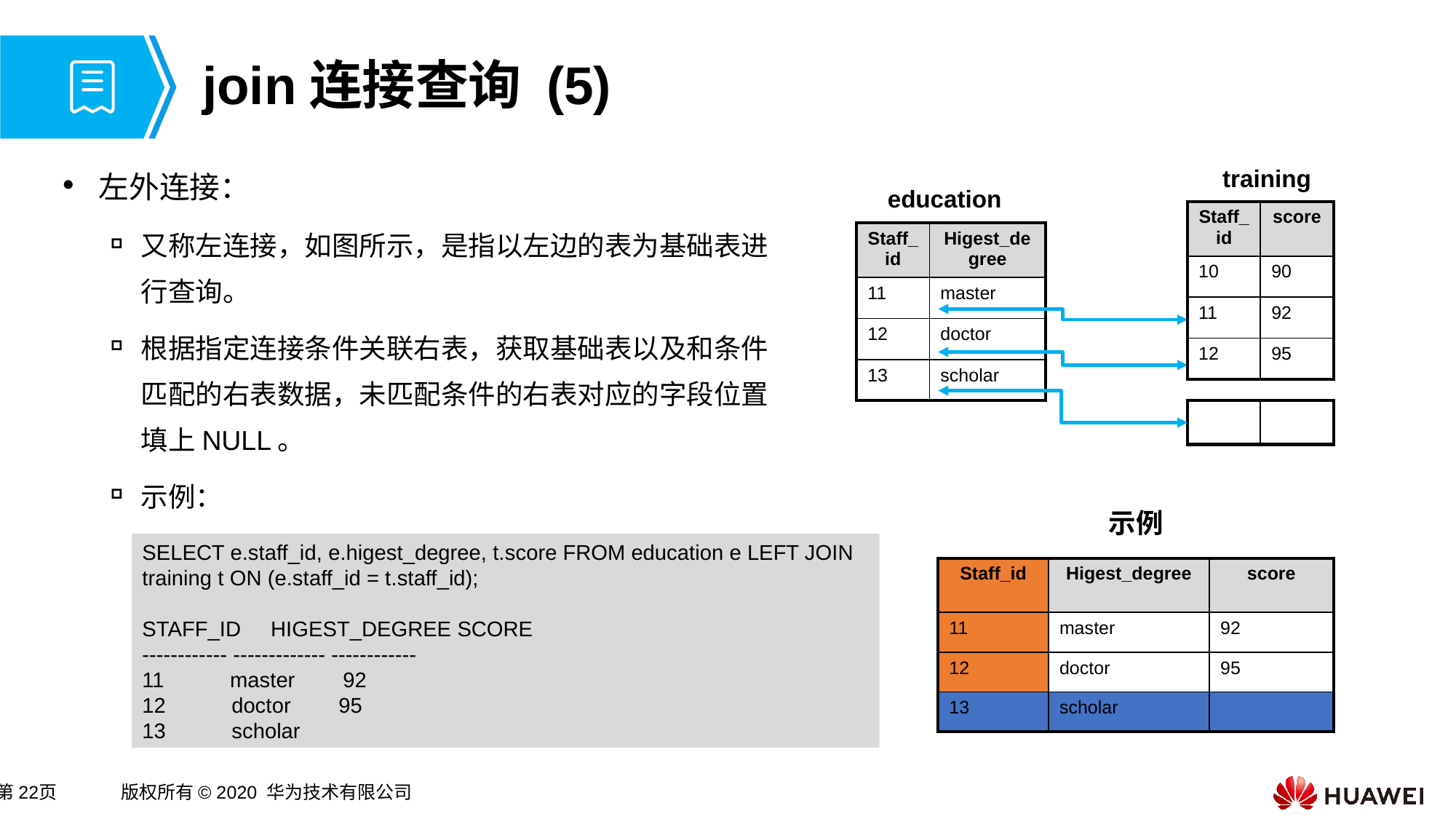

# join连接查询 (5)
左外连接：
又称左连接，如图所示，是指以左边的表为基础表进行查询。
根据指定连接条件关联右表，获取基础表以及和条件匹配的右表数据，未匹配条件的右表对应的字段位置填上NULL。
示例：
training
education
| Staff\_id | score |
| --- | --- |
| 10 | 90 |
| 11 | 92 |
| 12 | 95 |
| Staff\_id | Higest\_degree |
| --- | --- |
| 11 | master |
| 12 | doctor |
| 13 | scholar |
|  |  |
| --- | --- |
示例
SELECT e.staff_id, e.higest_degree, t.score FROM education e LEFT JOIN training t ON (e.staff_id = t.staff_id);

STAFF_ID     HIGEST_DEGREE SCORE
------------ ------------- ------------
11           master        92
12           doctor        95
13           scholar
| Staff\_id | Higest\_degree | score |
| --- | --- | --- |
| 11 | master | 92 |
| 12 | doctor | 95 |
| 13 | scholar |  |